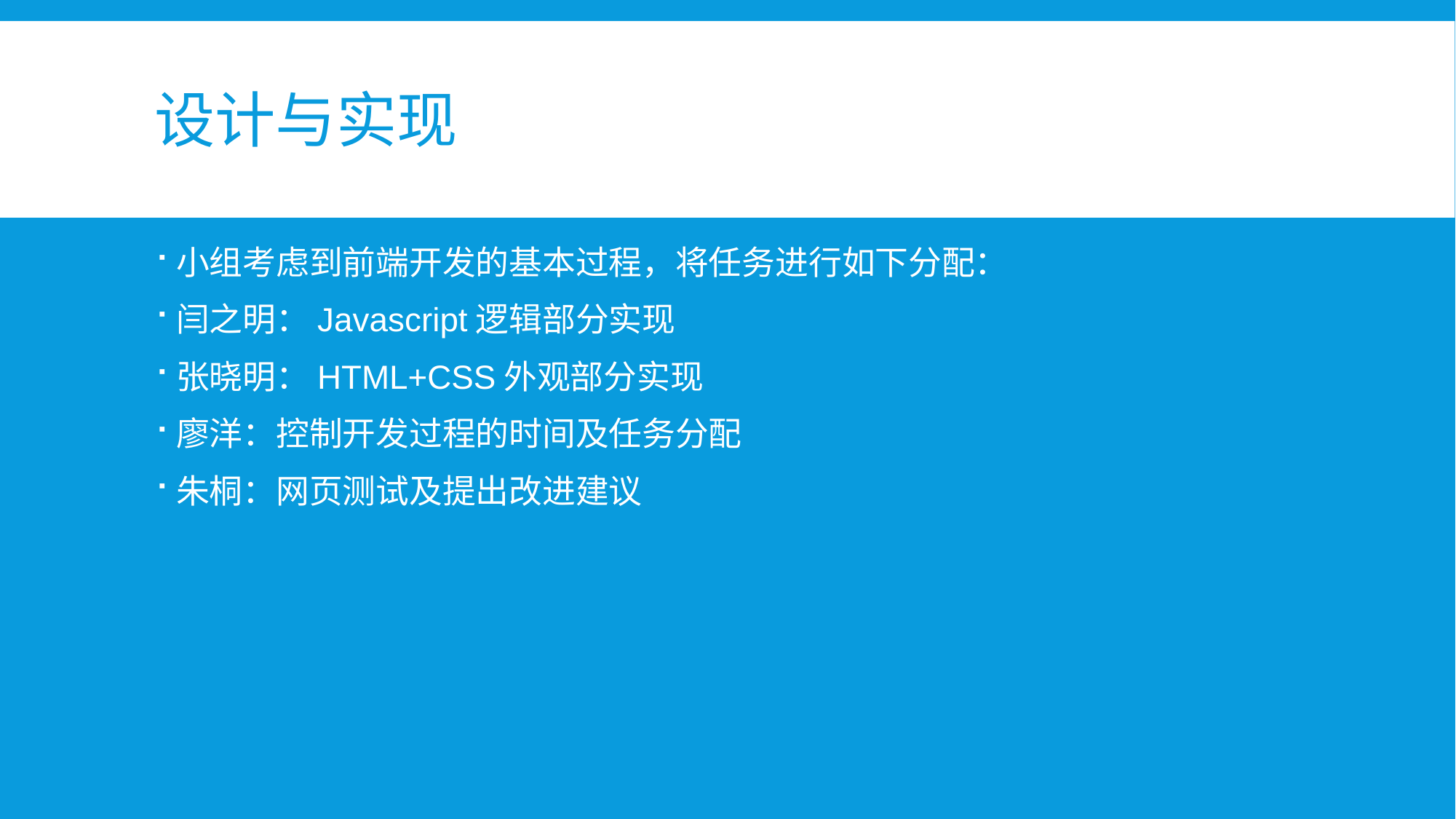

# 设计与实现
小组考虑到前端开发的基本过程，将任务进行如下分配：
闫之明：Javascript逻辑部分实现
张晓明：HTML+CSS外观部分实现
廖洋：控制开发过程的时间及任务分配
朱桐：网页测试及提出改进建议